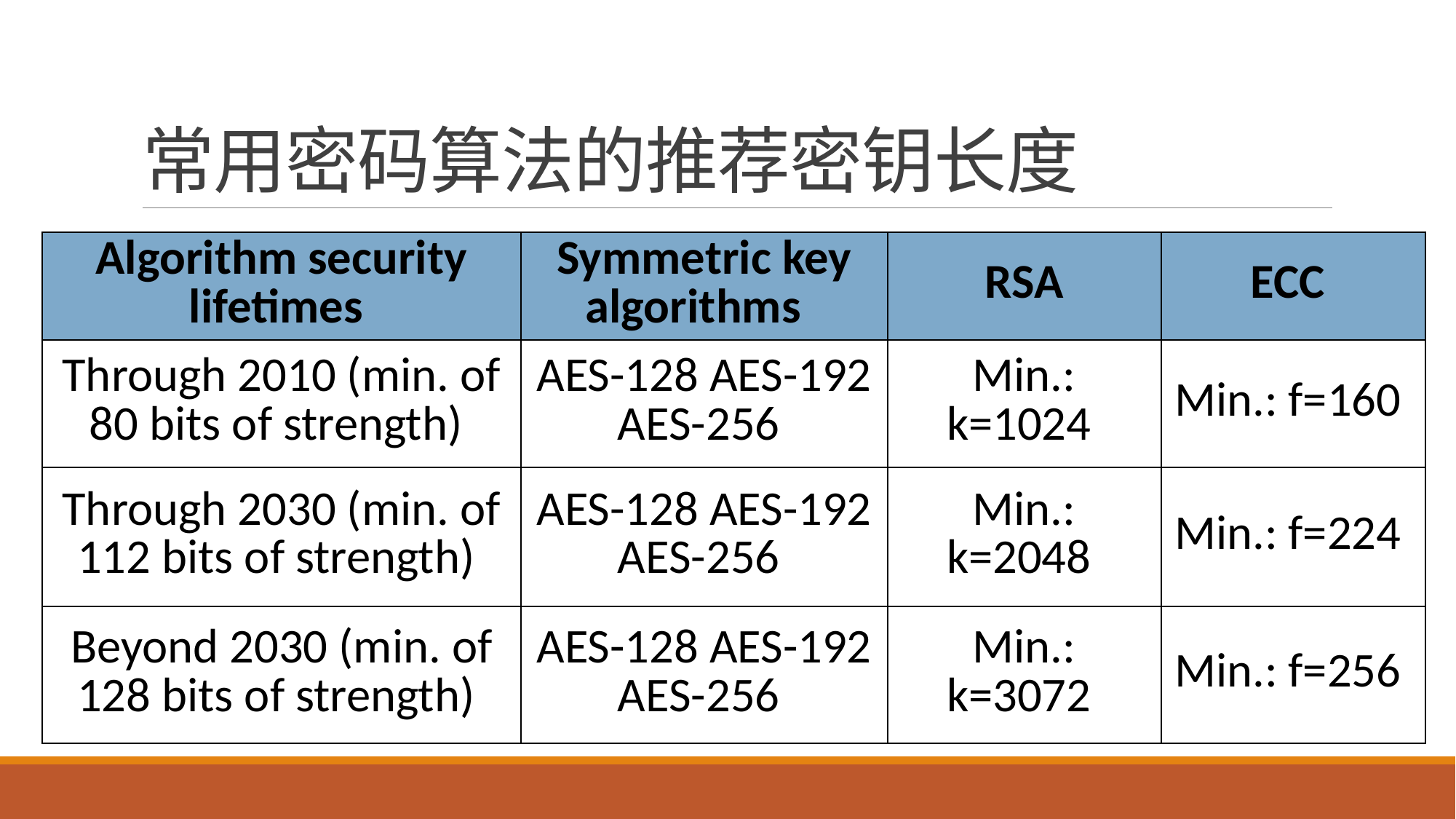

# 常用密码算法的推荐密钥长度
| Algorithm security lifetimes | Symmetric key algorithms | RSA | ECC |
| --- | --- | --- | --- |
| Through 2010 (min. of 80 bits of strength) | AES-128 AES-192 AES-256 | Min.: k=1024 | Min.: f=160 |
| Through 2030 (min. of 112 bits of strength) | AES-128 AES-192 AES-256 | Min.: k=2048 | Min.: f=224 |
| Beyond 2030 (min. of 128 bits of strength) | AES-128 AES-192 AES-256 | Min.: k=3072 | Min.: f=256 |